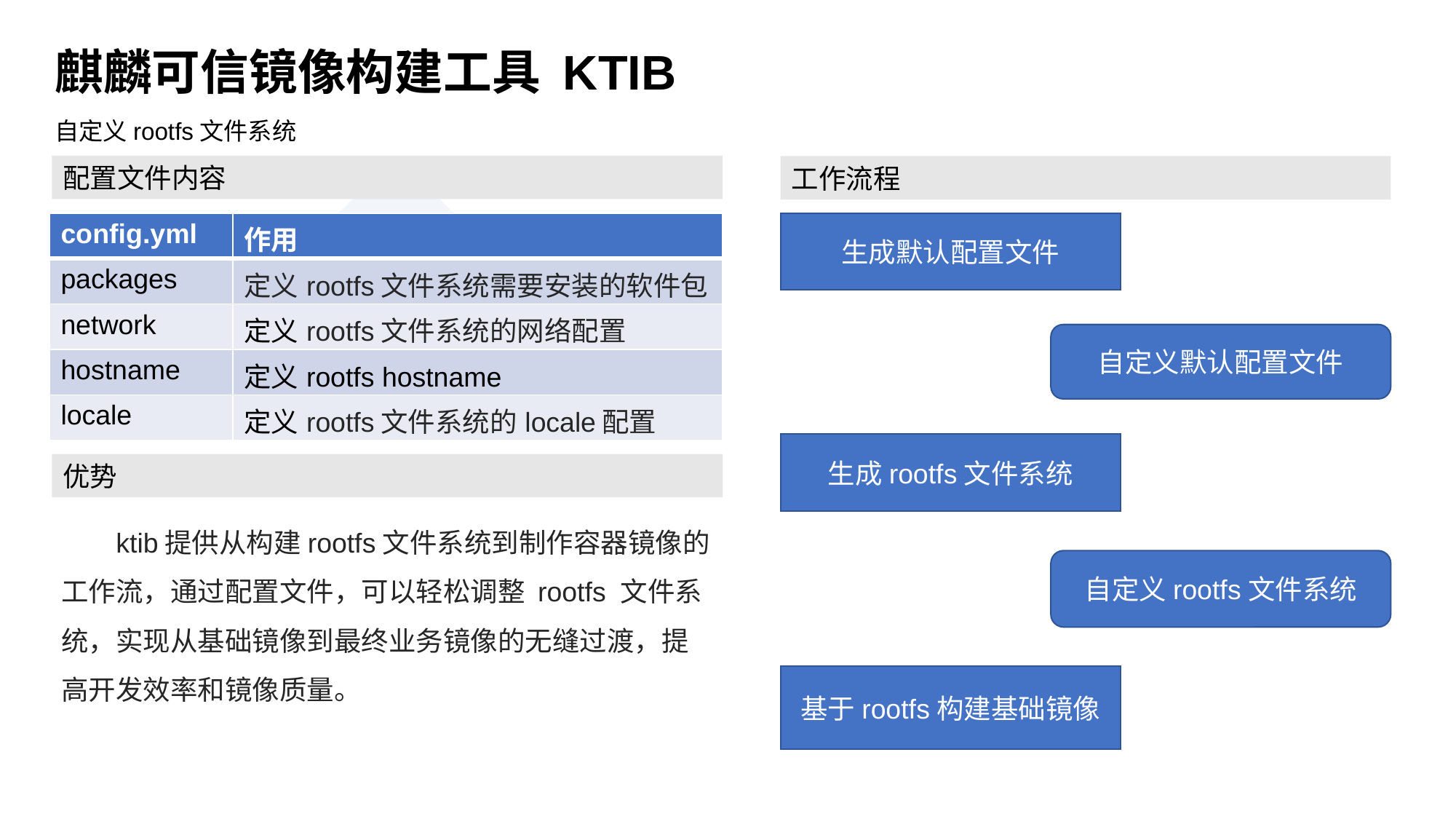

麒麟可信镜像构建工具 KTIB
自定义rootfs文件系统
配置文件内容
工作流程

| config.yml | 作用 |
| --- | --- |
| packages | 定义rootfs文件系统需要安装的软件包 |
| network | 定义rootfs文件系统的网络配置 |
| hostname | 定义rootfs hostname |
| locale | 定义rootfs文件系统的locale配置 |
生成默认配置文件
自定义默认配置文件
生成rootfs文件系统
优势
ktib提供从构建rootfs文件系统到制作容器镜像的工作流，通过配置文件，可以轻松调整 rootfs 文件系统，实现从基础镜像到最终业务镜像的无缝过渡，提高开发效率和镜像质量。

自定义rootfs文件系统
8
基于rootfs构建基础镜像